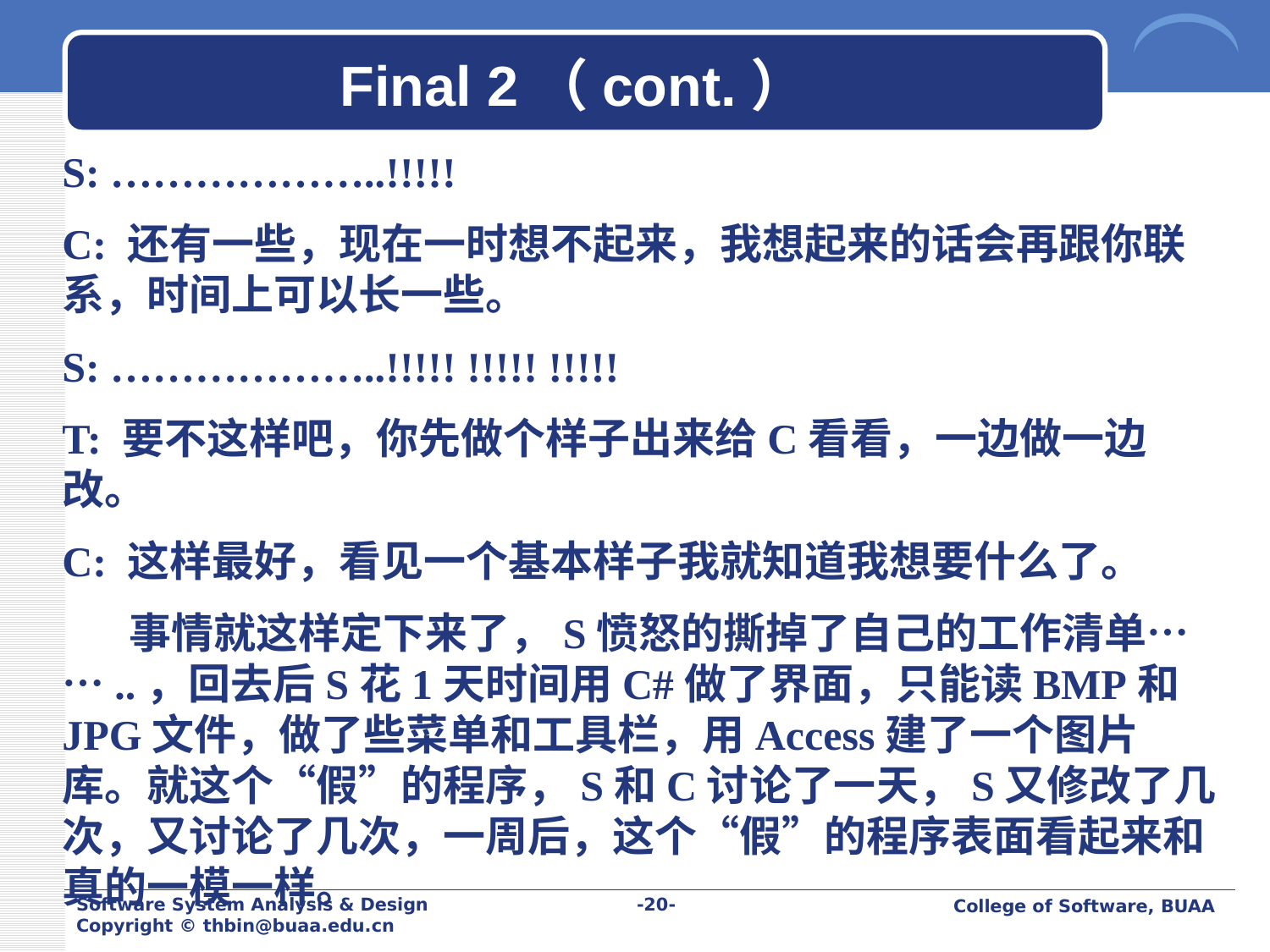

Final 2（cont.）
S: ………………..!!!!!
C: 还有一些，现在一时想不起来，我想起来的话会再跟你联系，时间上可以长一些。
S: ………………..!!!!! !!!!! !!!!!
T: 要不这样吧，你先做个样子出来给C看看，一边做一边改。
C: 这样最好，看见一个基本样子我就知道我想要什么了。
      事情就这样定下来了，S愤怒的撕掉了自己的工作清单……..，回去后S花1天时间用C#做了界面，只能读BMP和JPG文件，做了些菜单和工具栏，用Access建了一个图片库。就这个“假”的程序，S和C讨论了一天，S又修改了几次，又讨论了几次，一周后，这个“假”的程序表面看起来和真的一模一样。
Software System Analysis & Design Copyright © thbin@buaa.edu.cn
-20-
College of Software, BUAA